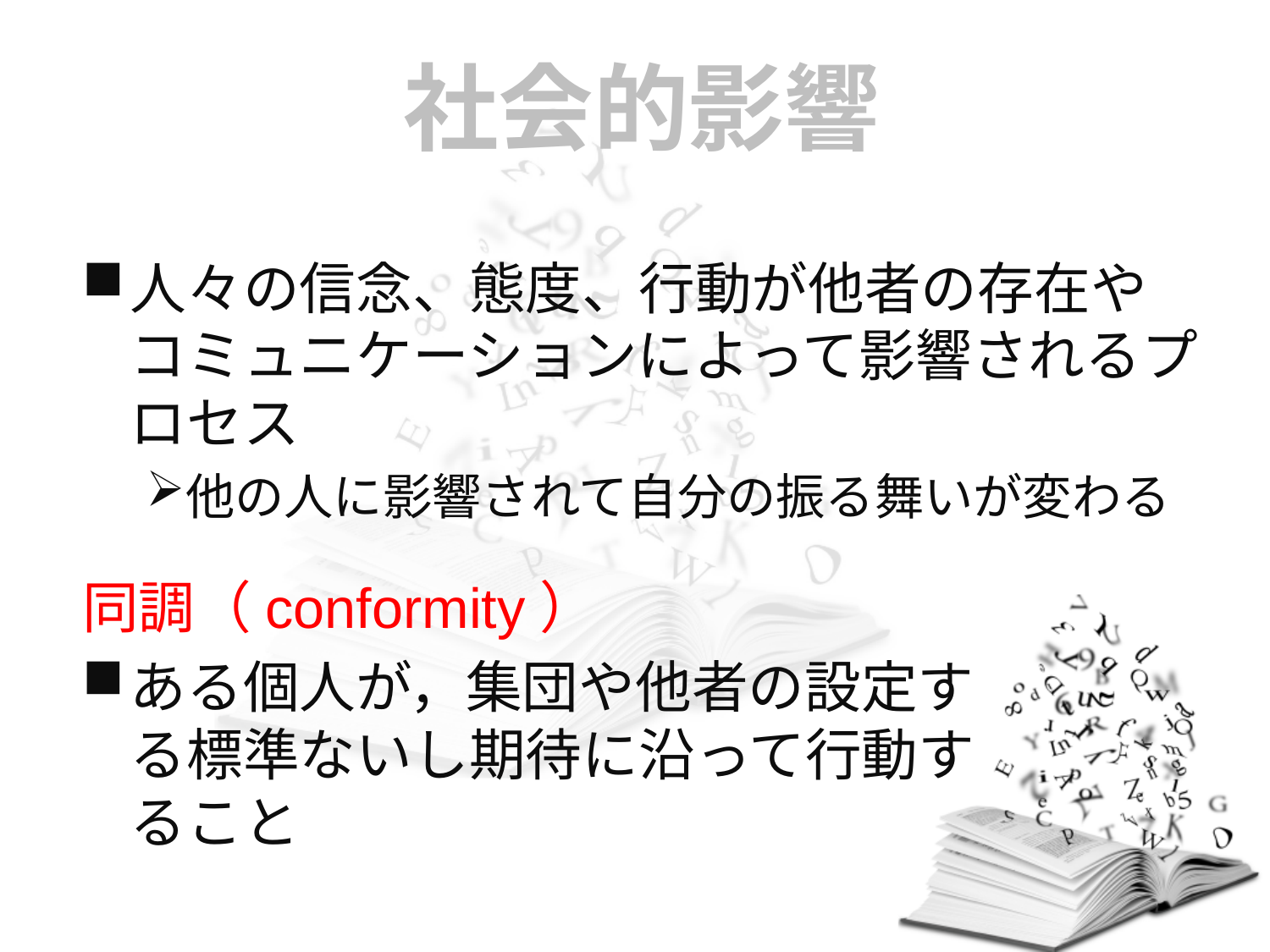

社会的影響
人々の信念、態度、行動が他者の存在やコミュニケーションによって影響されるプロセス
他の人に影響されて自分の振る舞いが変わる
同調（conformity）
ある個人が，集団や他者の設定する標準ないし期待に沿って行動すること